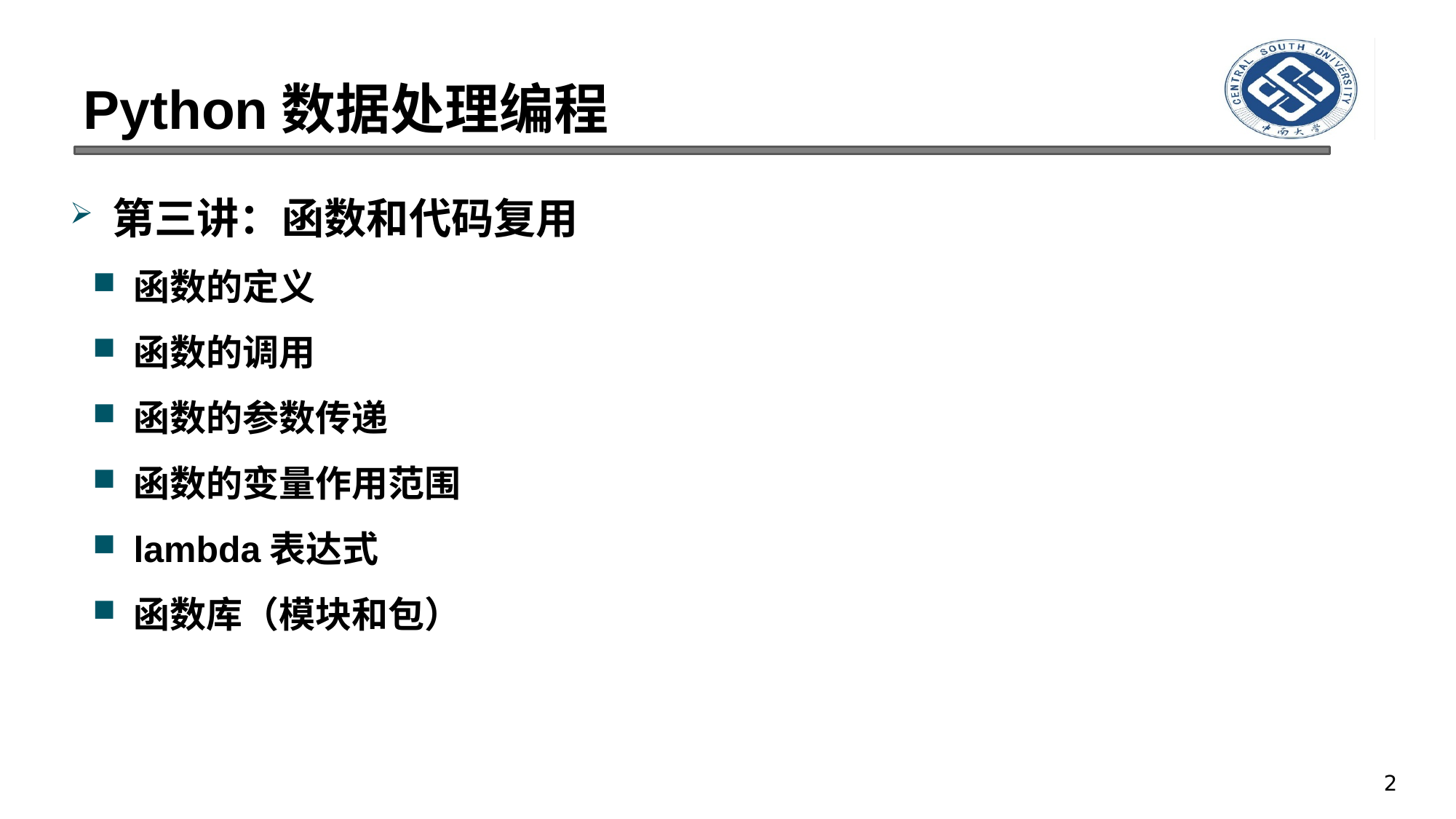

# Python数据处理编程
第三讲：函数和代码复用
函数的定义
函数的调用
函数的参数传递
函数的变量作用范围
lambda表达式
函数库（模块和包）

2